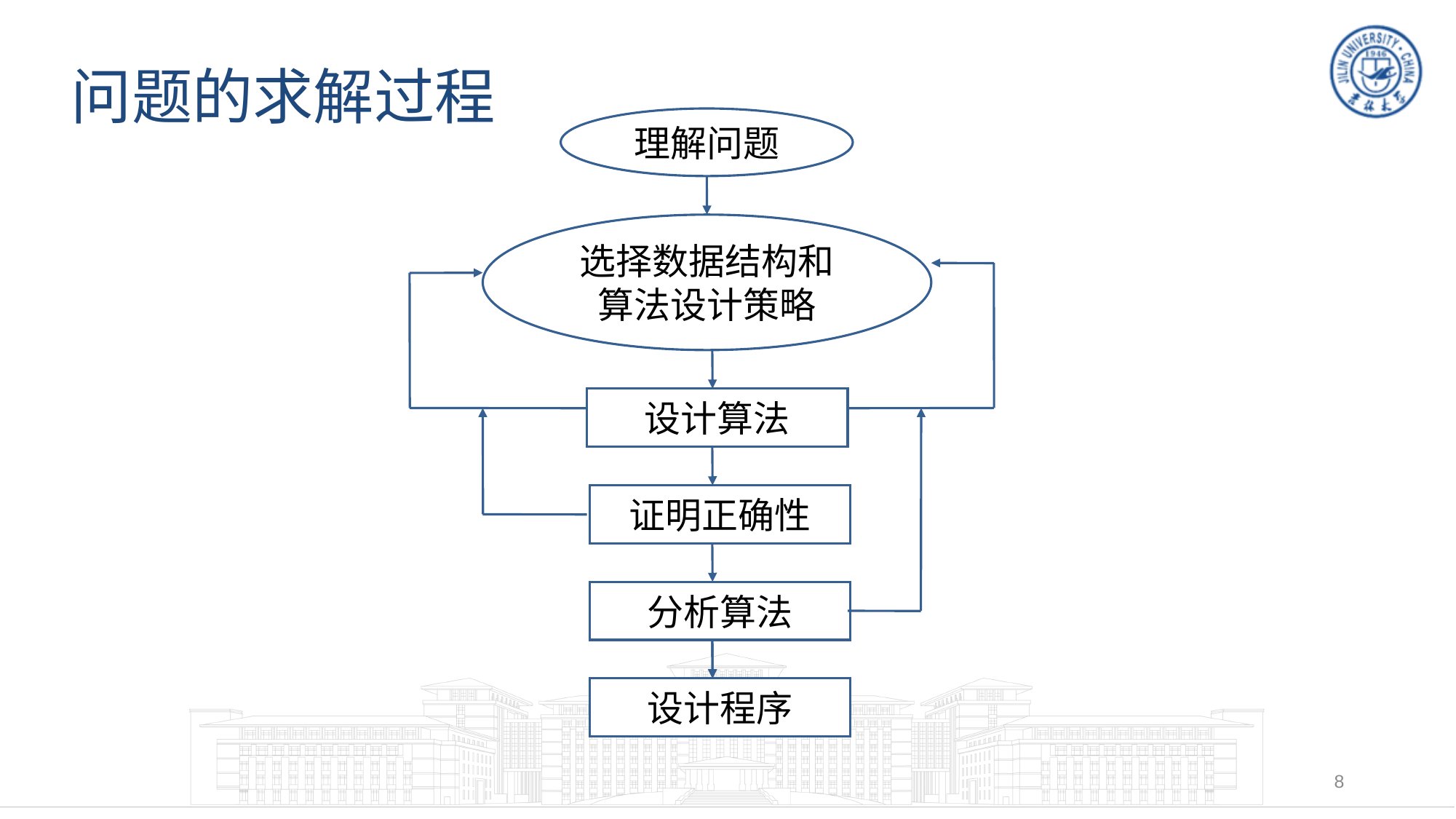

# 问题的求解过程
理解问题

选择数据结构和
算法设计策略

设计算法

证明正确性

分析算法

设计程序
8